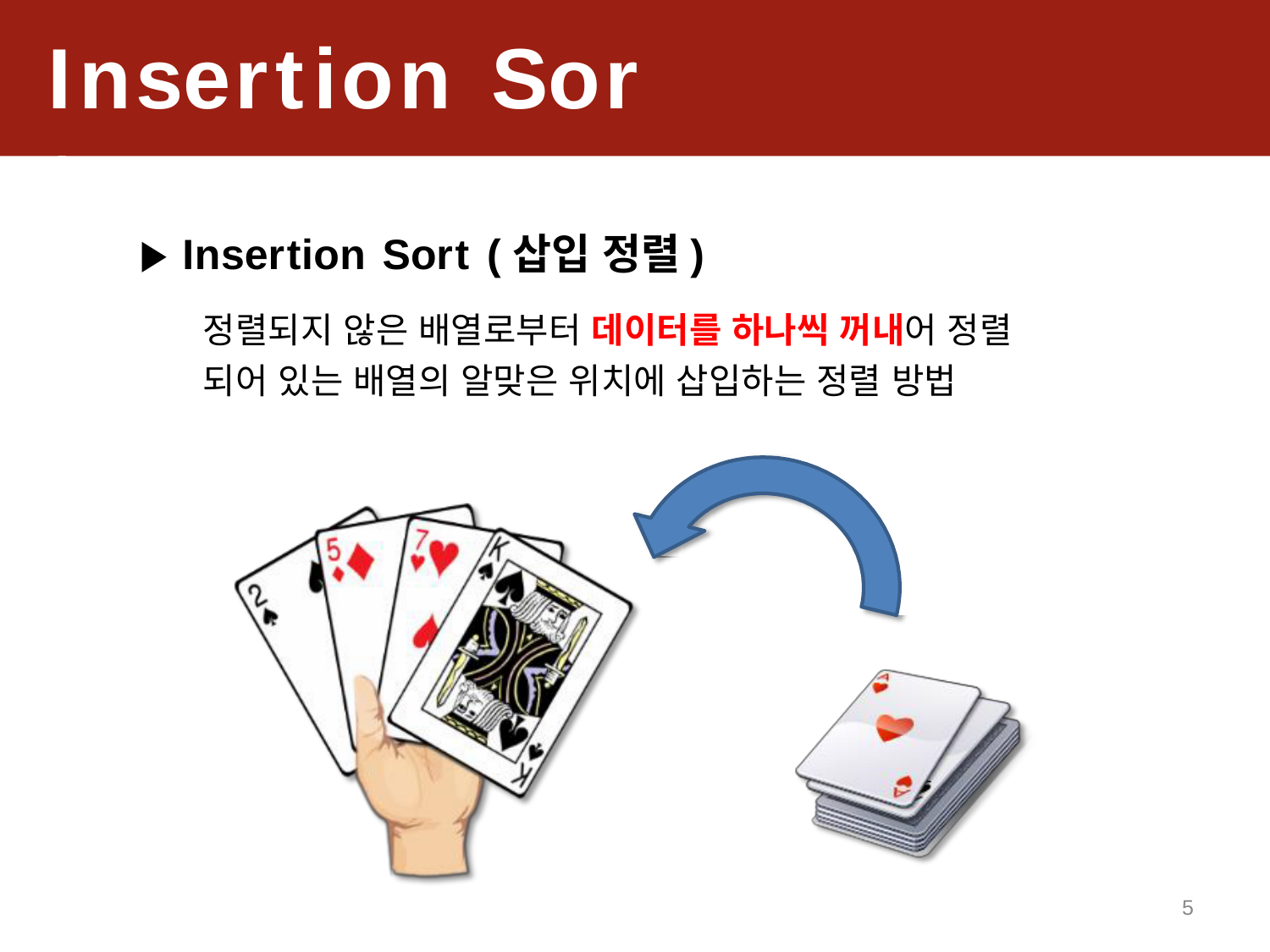

Insertion	Sor t
▶ Insertion Sort (삽입 정렬)

정렬되지 않은 배열로부터 데이터를 하나씩 꺼내어 정렬
되어 있는 배열의 알맞은 위치에 삽입하는 정렬 방법

5